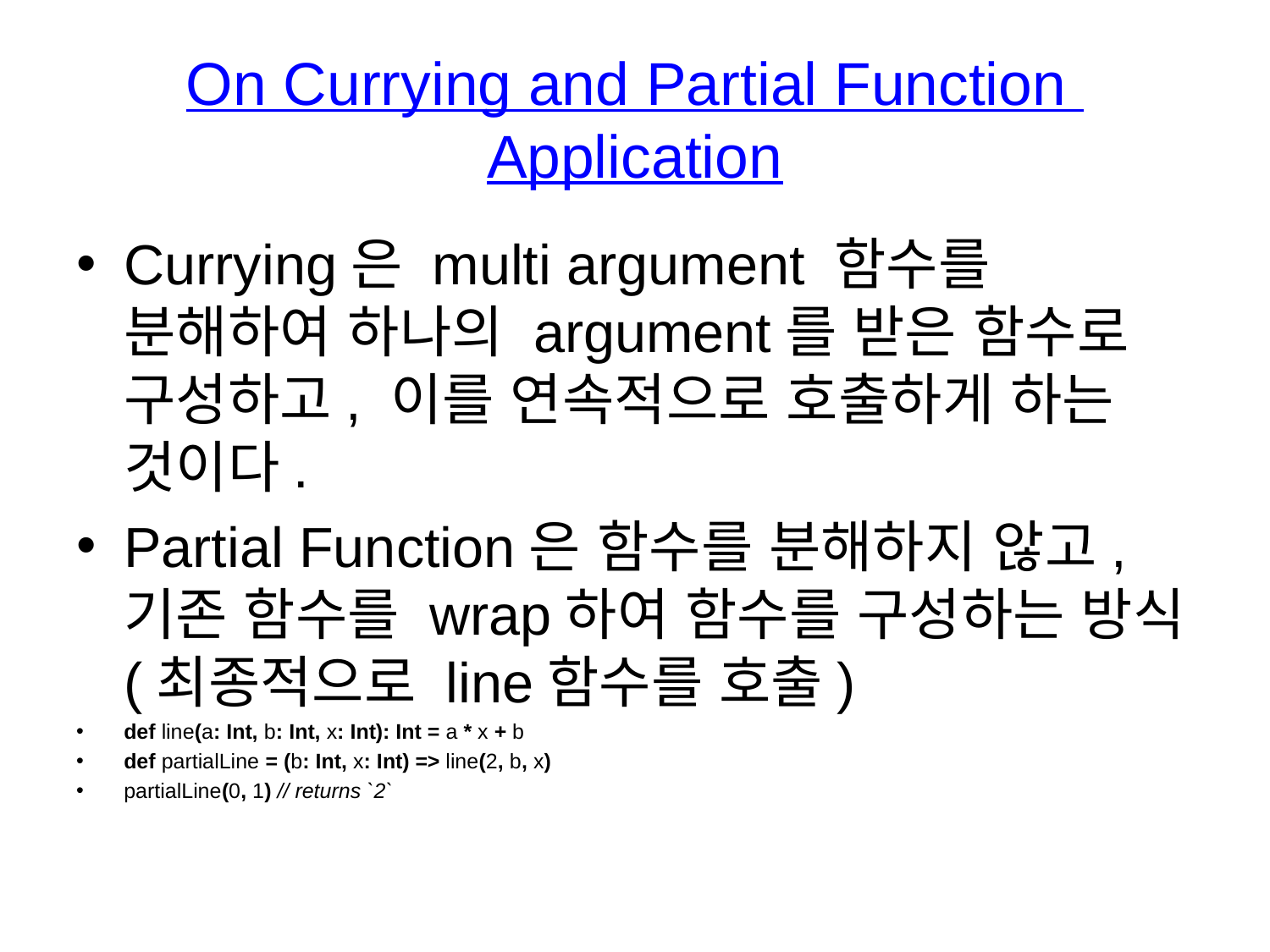

# On Currying and Partial Function Application
Currying은 multi argument 함수를 분해하여 하나의 argument를 받은 함수로 구성하고, 이를 연속적으로 호출하게 하는 것이다.
Partial Function은 함수를 분해하지 않고, 기존 함수를 wrap하여 함수를 구성하는 방식 (최종적으로 line함수를 호출)
def line(a: Int, b: Int, x: Int): Int = a * x + b
def partialLine = (b: Int, x: Int) => line(2, b, x)
partialLine(0, 1) // returns `2`